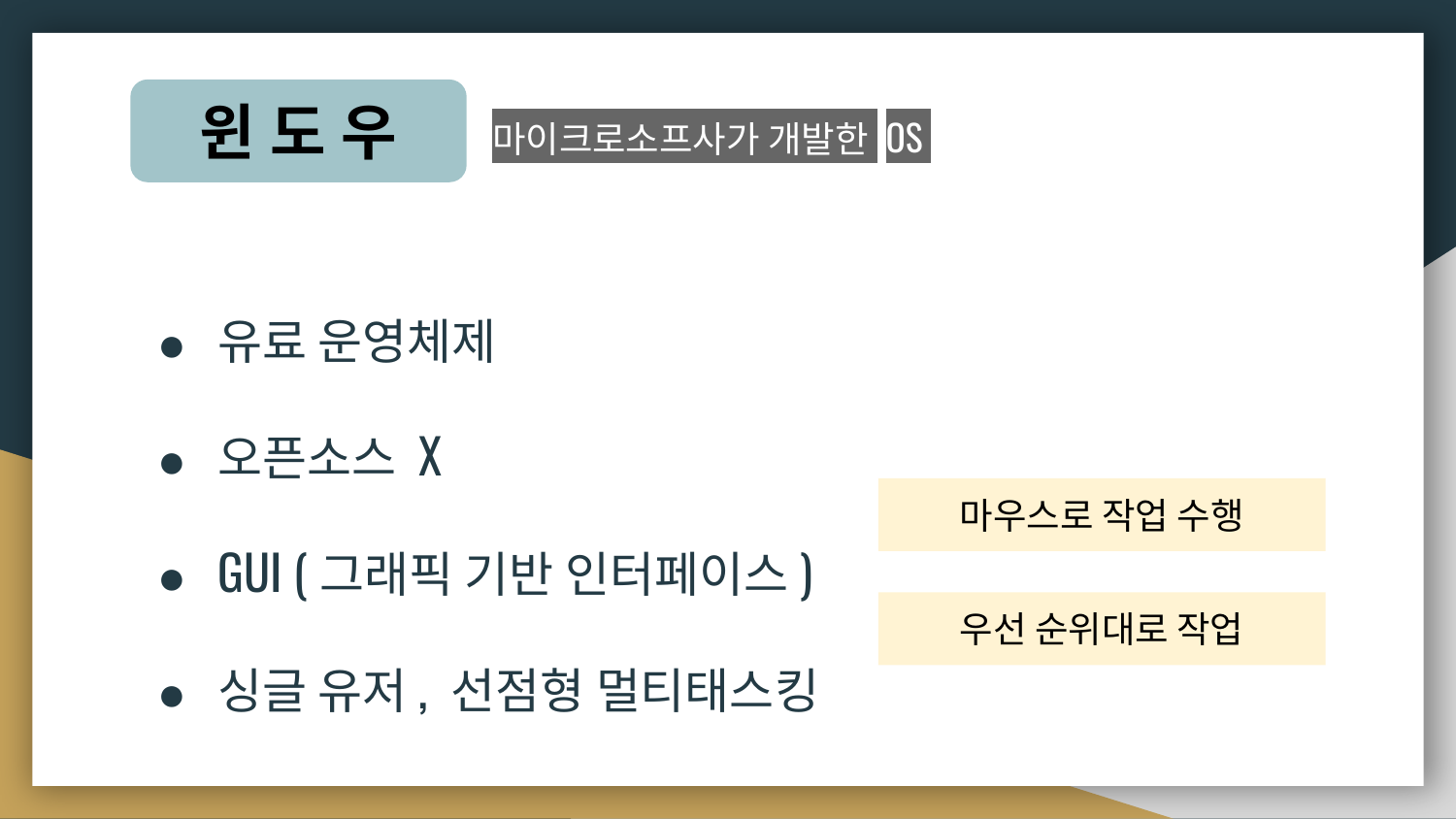

윈 도 우
마이크로소프사가 개발한 OS
유료 운영체제
오픈소스 X
GUI (그래픽 기반 인터페이스)
싱글 유저, 선점형 멀티태스킹
마우스로 작업 수행
우선 순위대로 작업